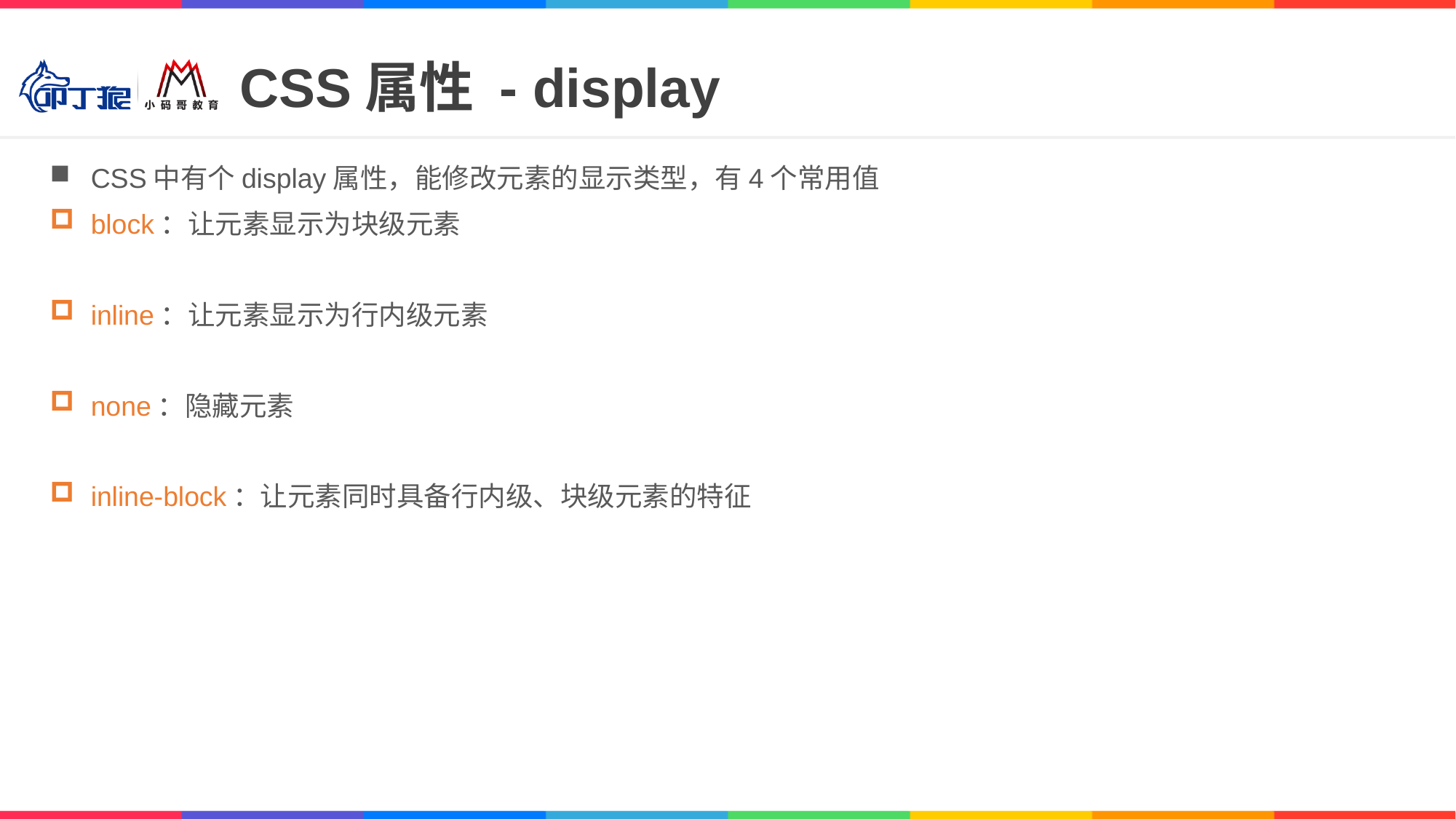

# CSS属性 - display

CSS中有个display属性，能修改元素的显示类型，有4个常用值
block：让元素显示为块级元素

inline：让元素显示为行内级元素

none：隐藏元素

inline-block：让元素同时具备行内级、块级元素的特征